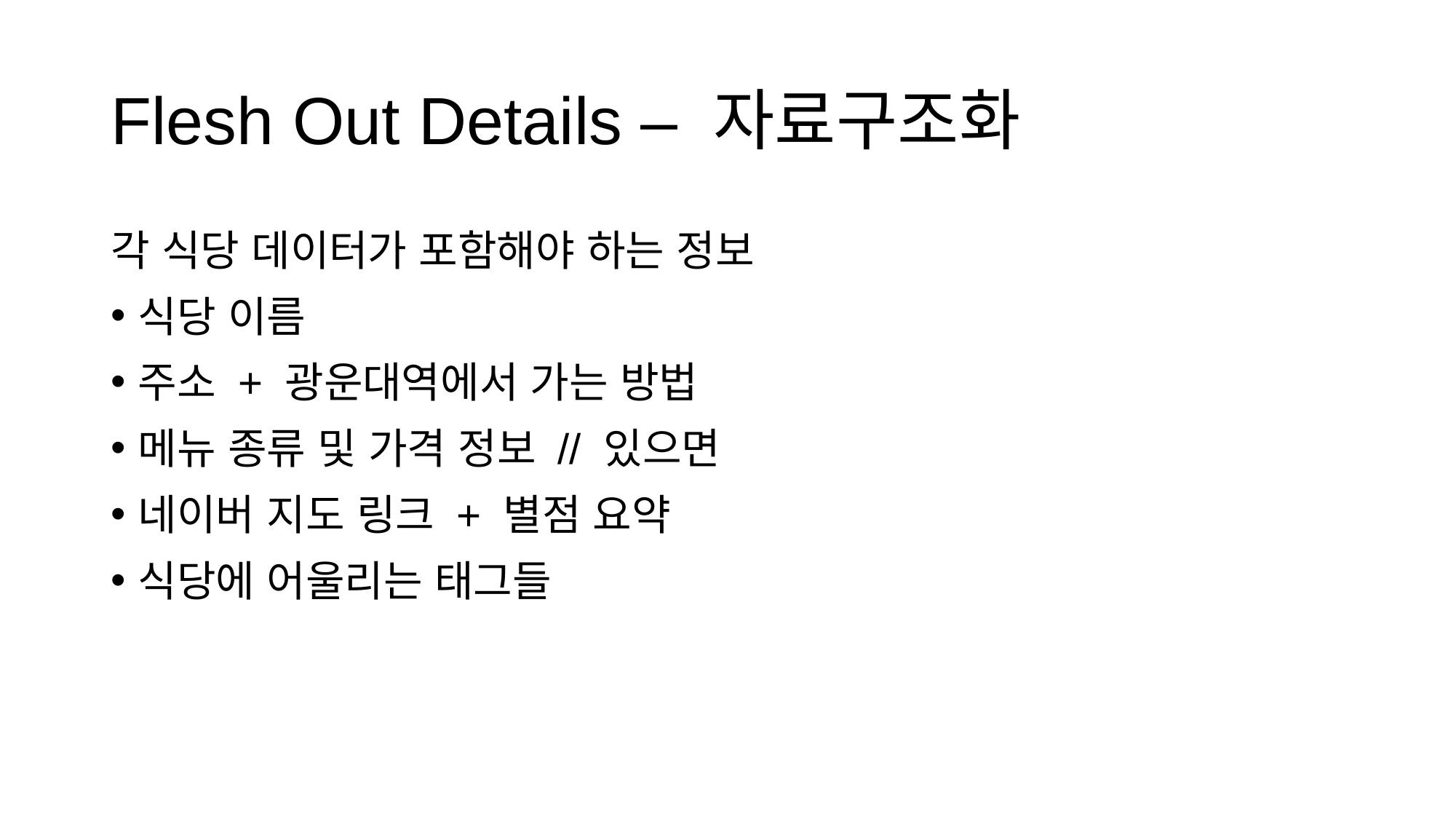

# Flesh Out Details – 자료구조화
각 식당 데이터가 포함해야 하는 정보
식당 이름
주소 + 광운대역에서 가는 방법
메뉴 종류 및 가격 정보 // 있으면
네이버 지도 링크 + 별점 요약
식당에 어울리는 태그들